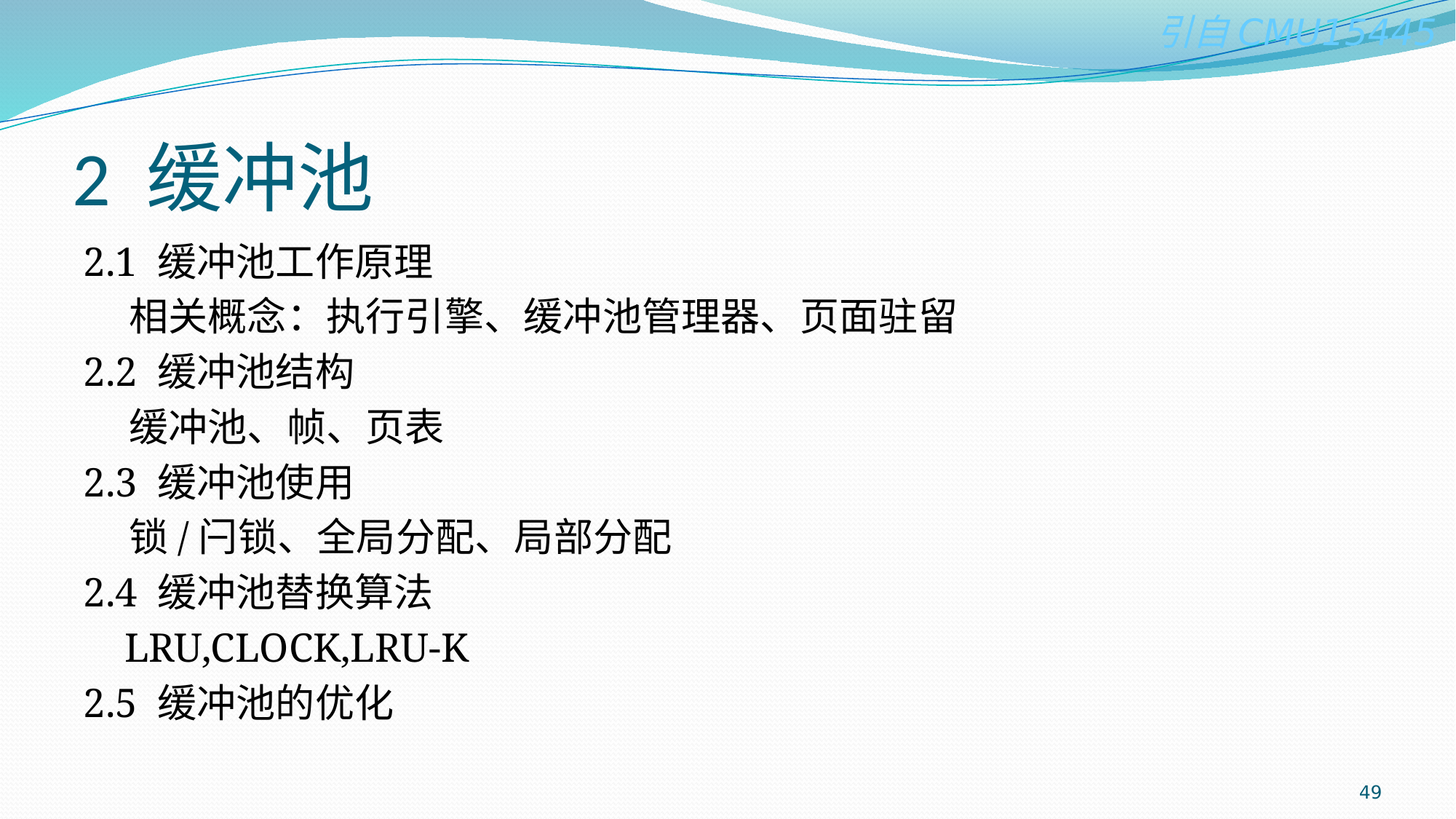

# 2 缓冲池
2.1 缓冲池工作原理
    相关概念：执行引擎、缓冲池管理器、页面驻留
2.2 缓冲池结构
    缓冲池、帧、页表
2.3 缓冲池使用
    锁/闩锁、全局分配、局部分配
2.4 缓冲池替换算法
    LRU,CLOCK,LRU-K
2.5 缓冲池的优化

49